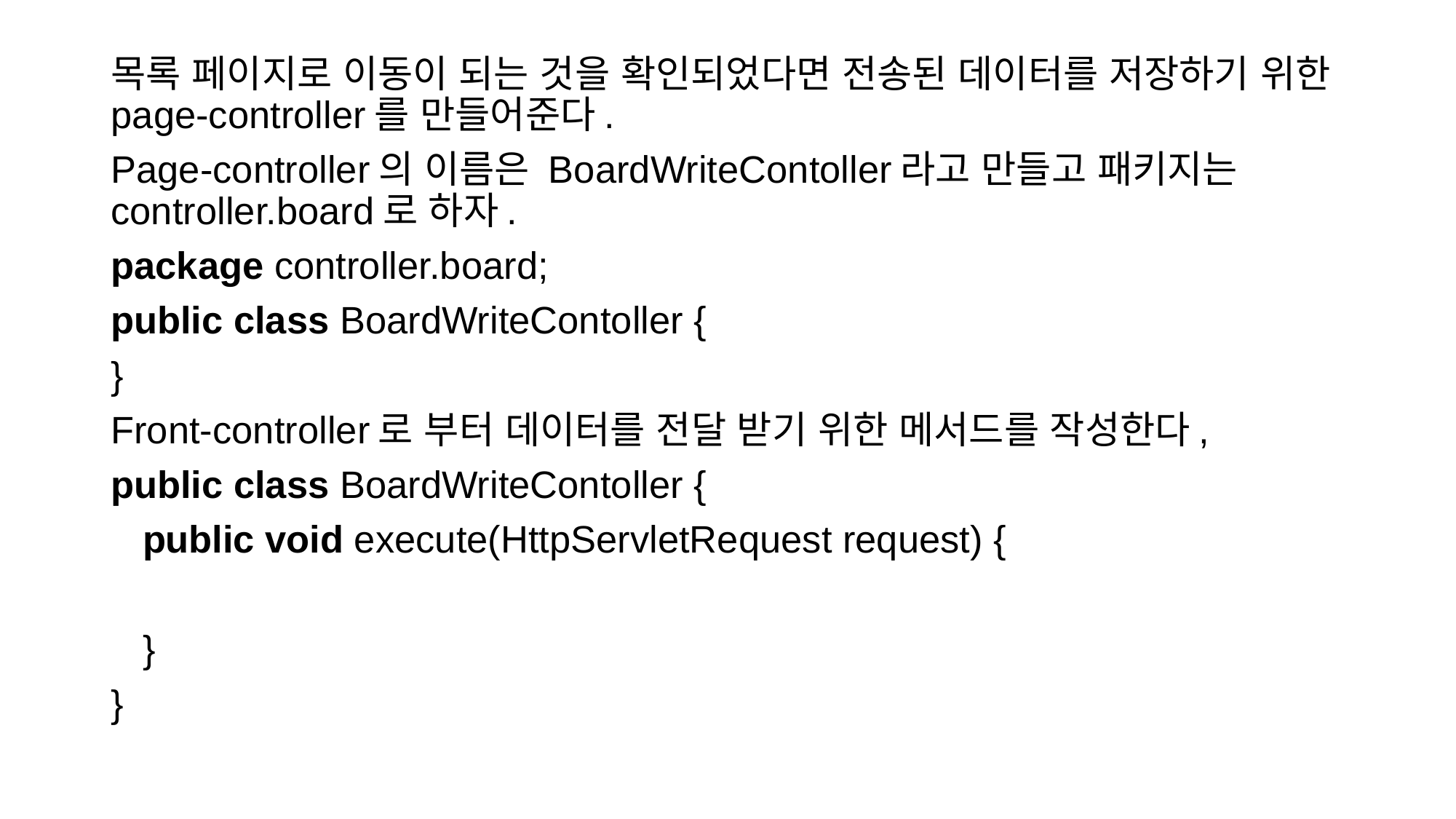

목록 페이지로 이동이 되는 것을 확인되었다면 전송된 데이터를 저장하기 위한 page-controller를 만들어준다.
Page-controller의 이름은 BoardWriteContoller라고 만들고 패키지는 controller.board로 하자.
package controller.board;
public class BoardWriteContoller {
}
Front-controller로 부터 데이터를 전달 받기 위한 메서드를 작성한다,
public class BoardWriteContoller {
   public void execute(HttpServletRequest request) {

   }
}